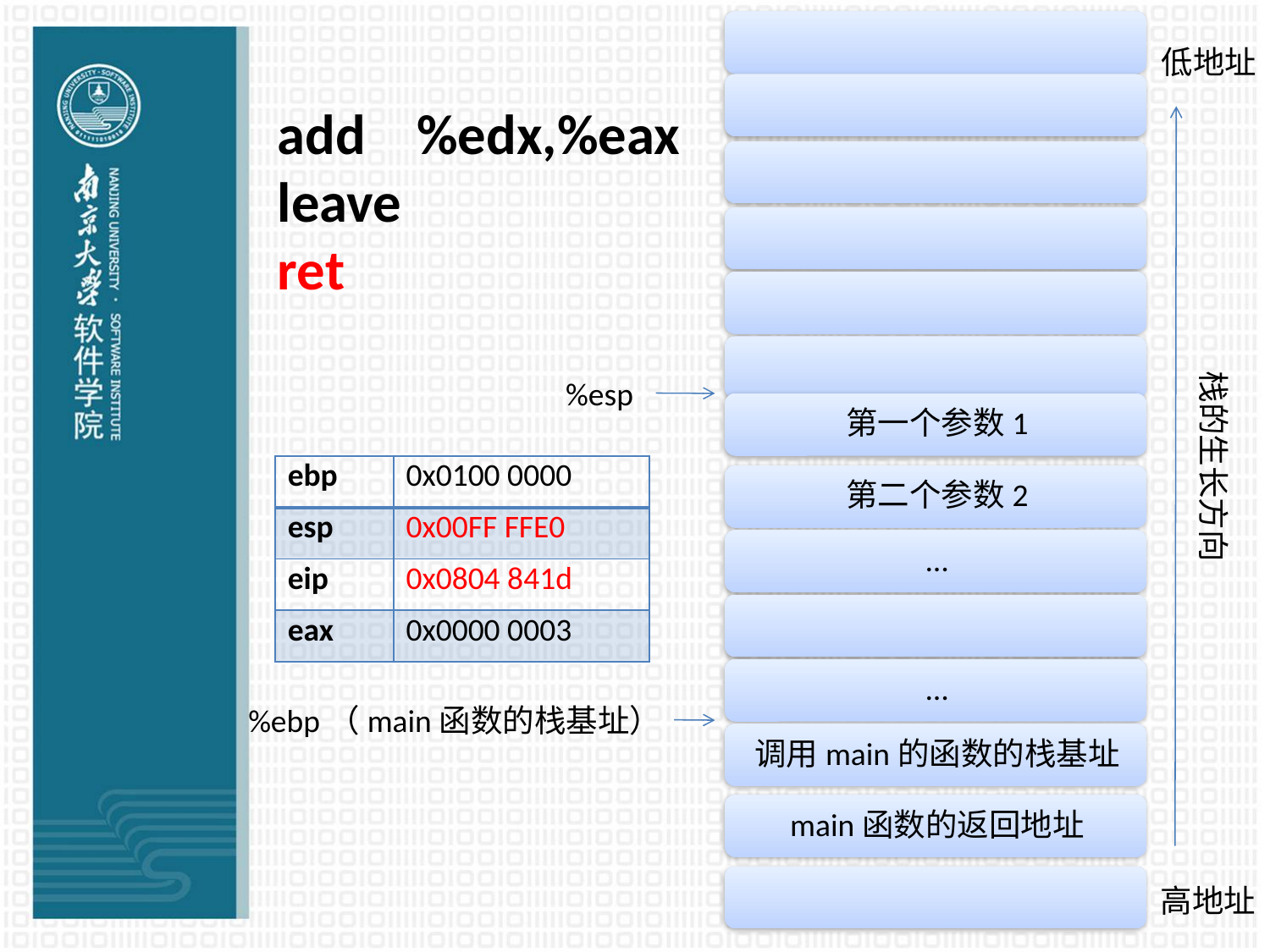

第一个参数1
第二个参数2
…

…
调用main的函数的栈基址
main函数的返回地址

低地址
# add    %edx,%eax leave ret
栈的生长方向
%esp
| ebp | 0x0100 0000 |
| --- | --- |
| esp | 0x00FF FFE0 |
| eip | 0x0804 841d |
| eax | 0x0000 0003 |
%ebp（main函数的栈基址）
高地址